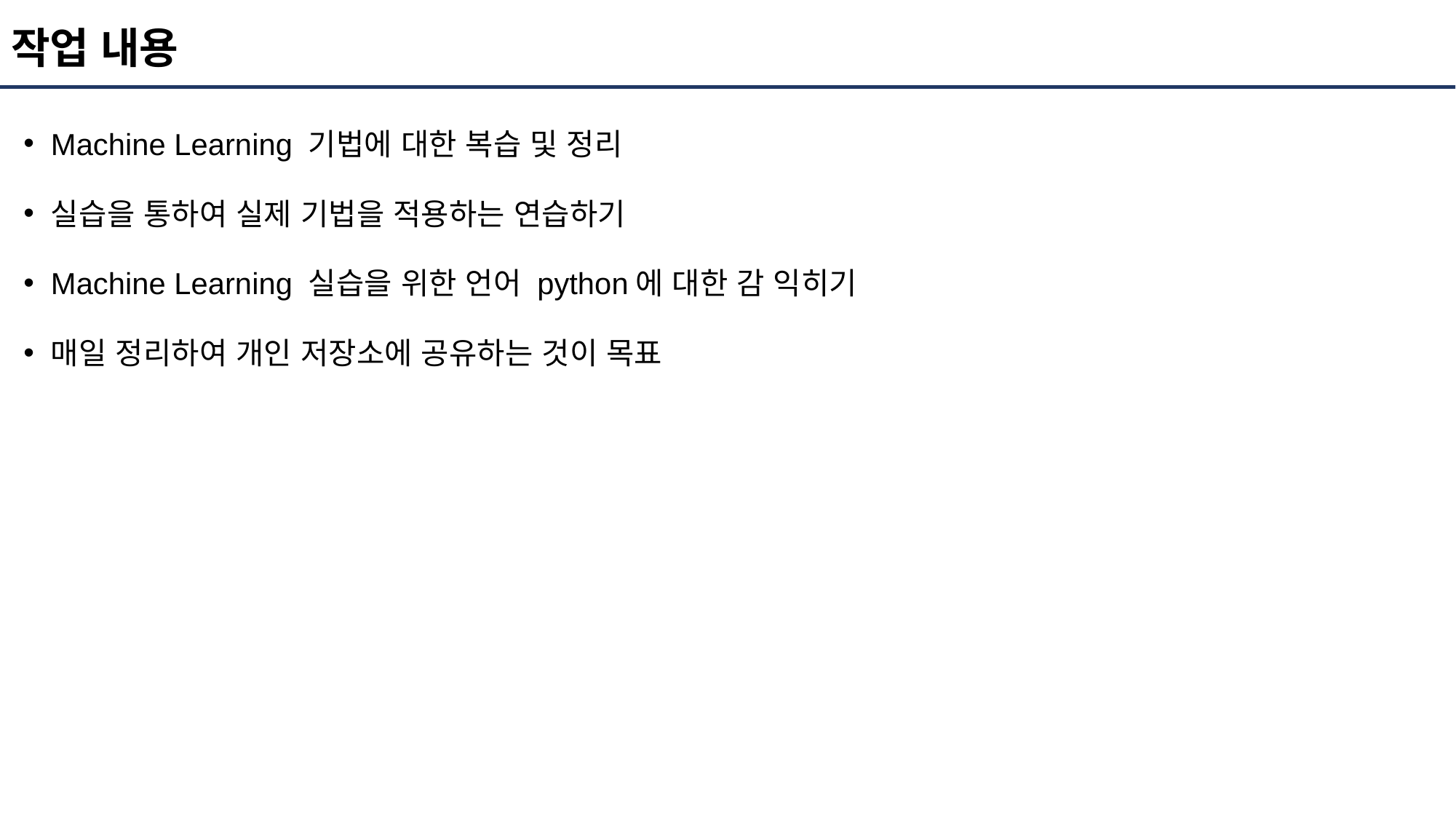

# 작업 내용
Machine Learning 기법에 대한 복습 및 정리
실습을 통하여 실제 기법을 적용하는 연습하기
Machine Learning 실습을 위한 언어 python에 대한 감 익히기
매일 정리하여 개인 저장소에 공유하는 것이 목표